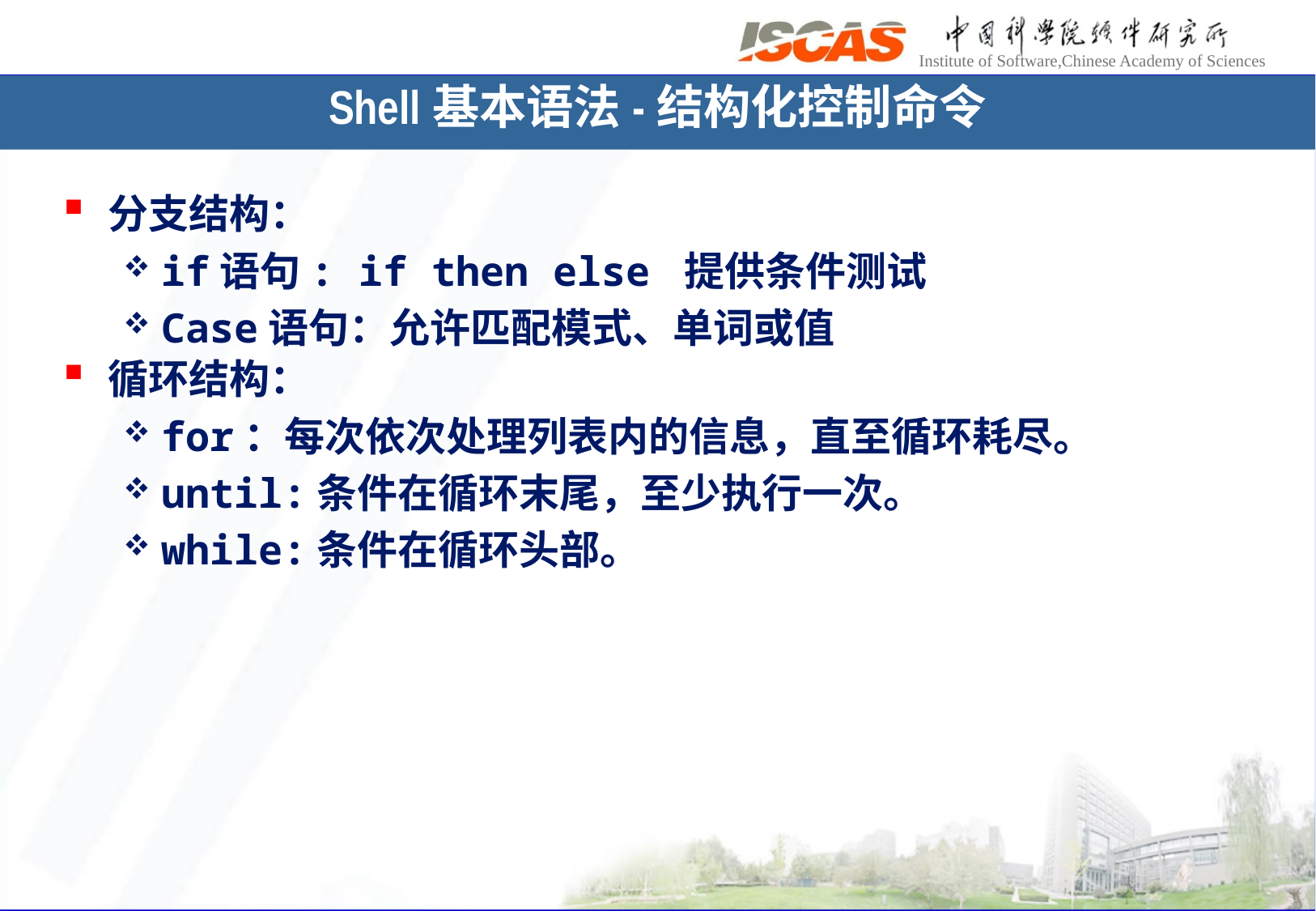

Shell基本语法-结构化控制命令
分支结构：
if语句: if then else 提供条件测试
Case语句：允许匹配模式、单词或值
循环结构：
for：每次依次处理列表内的信息，直至循环耗尽。
until:条件在循环末尾，至少执行一次。
while:条件在循环头部。